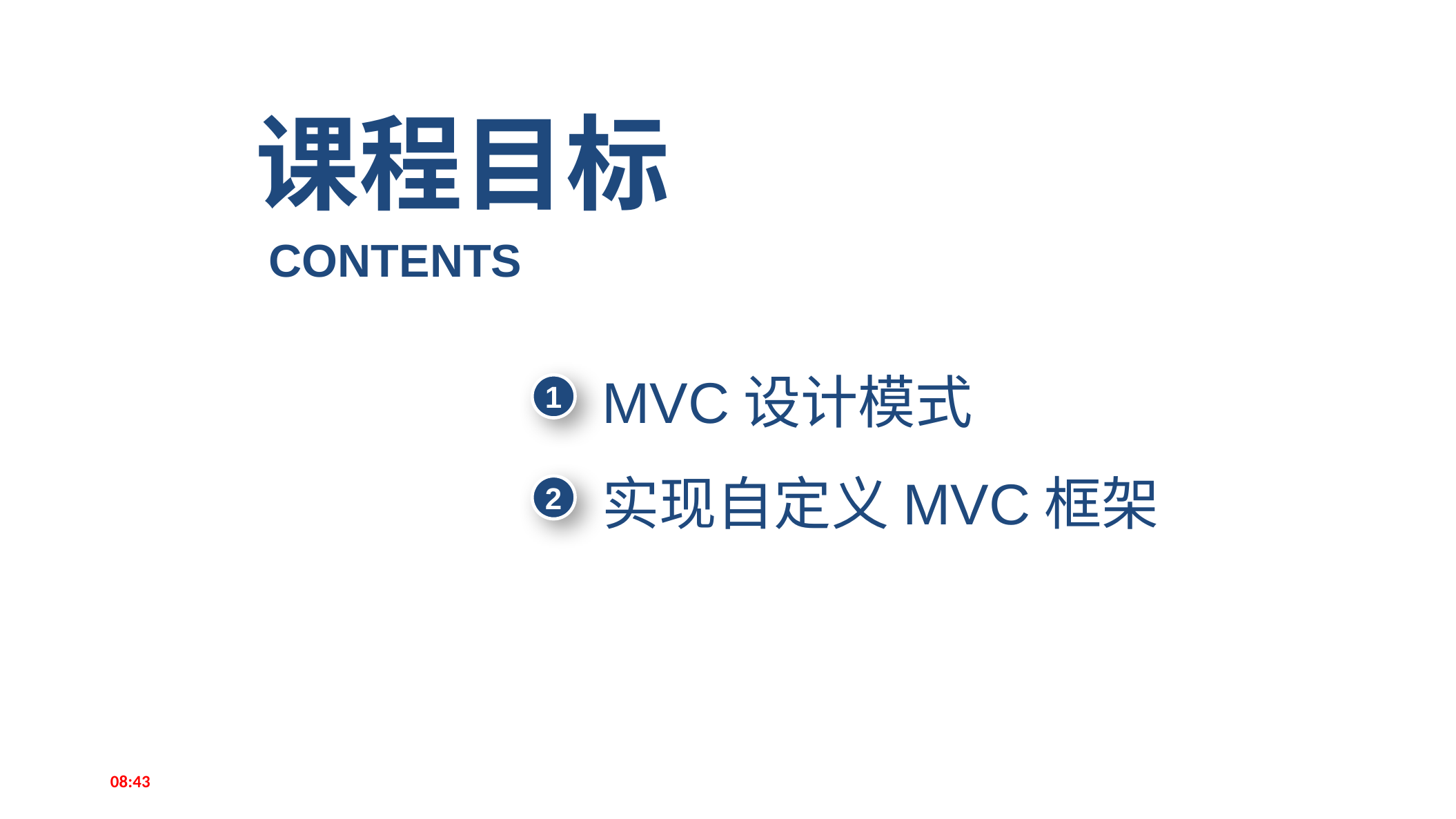

课程目标
CONTENTS
MVC设计模式
1
实现自定义MVC框架
2
08:43